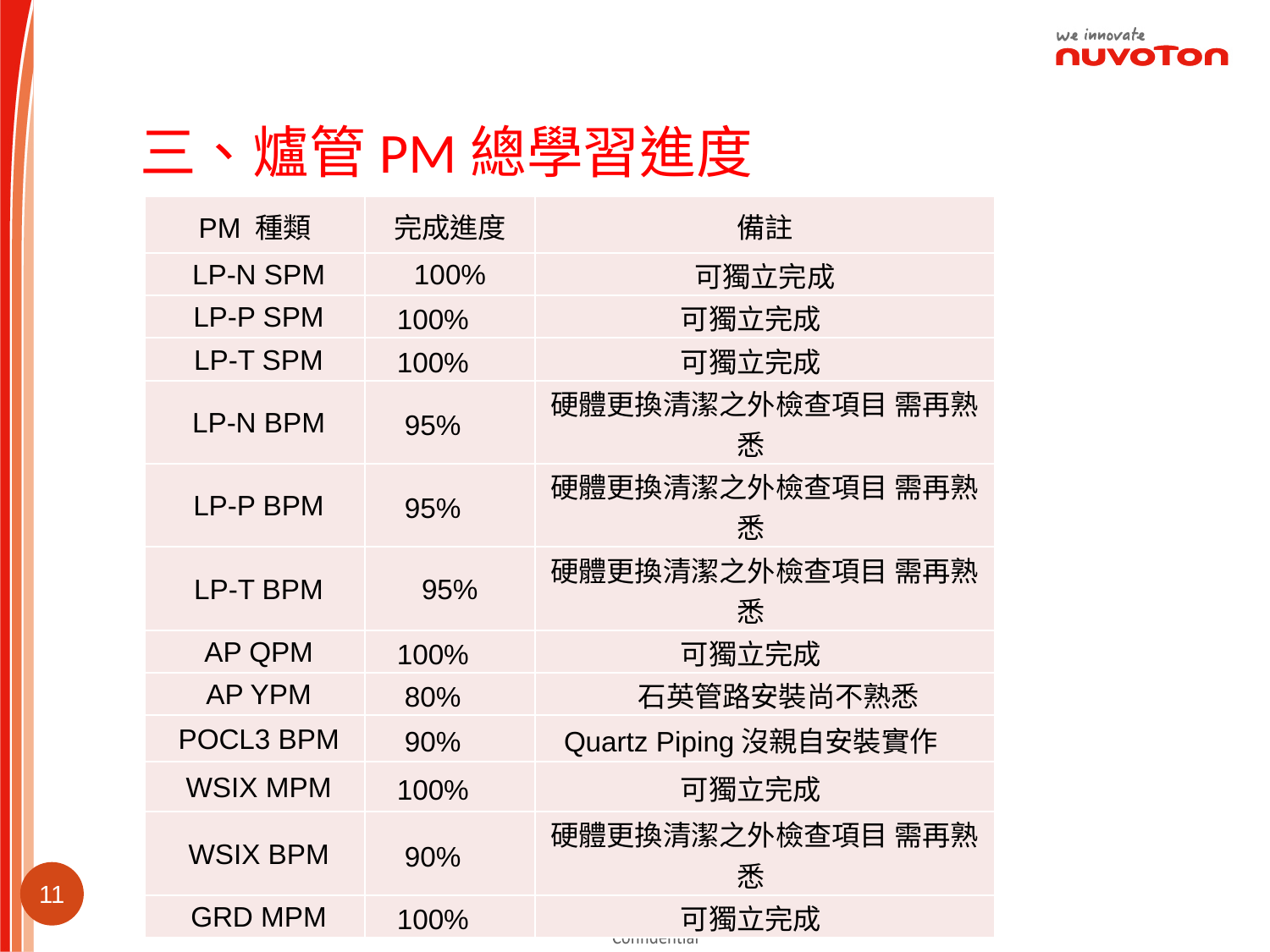

# 三、爐管PM總學習進度
| PM 種類 | 完成進度 | 備註 |
| --- | --- | --- |
| LP-N SPM | 100% | 可獨立完成 |
| LP-P SPM | 100% | 可獨立完成 |
| LP-T SPM | 100% | 可獨立完成 |
| LP-N BPM | 95% | 硬體更換清潔之外檢查項目 需再熟悉 |
| LP-P BPM | 95% | 硬體更換清潔之外檢查項目 需再熟悉 |
| LP-T BPM | 95% | 硬體更換清潔之外檢查項目 需再熟悉 |
| AP QPM | 100% | 可獨立完成 |
| AP YPM | 80% | 石英管路安裝尚不熟悉 |
| POCL3 BPM | 90% | Quartz Piping沒親自安裝實作 |
| WSIX MPM | 100% | 可獨立完成 |
| WSIX BPM | 90% | 硬體更換清潔之外檢查項目 需再熟悉 |
| GRD MPM | 100% | 可獨立完成 |

11